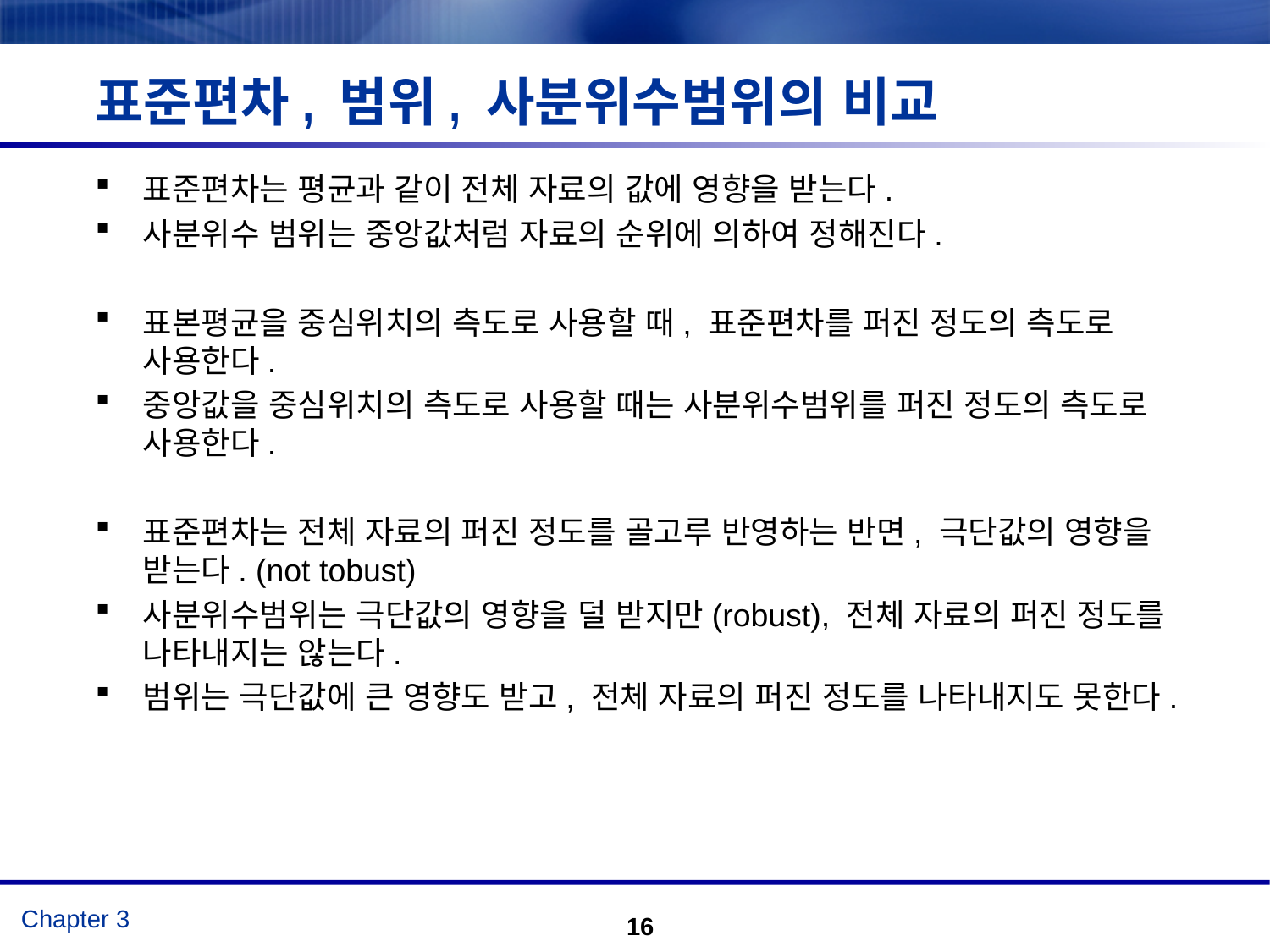

# 표준편차, 범위, 사분위수범위의 비교
표준편차는 평균과 같이 전체 자료의 값에 영향을 받는다.
사분위수 범위는 중앙값처럼 자료의 순위에 의하여 정해진다.

표본평균을 중심위치의 측도로 사용할 때, 표준편차를 퍼진 정도의 측도로 사용한다.
중앙값을 중심위치의 측도로 사용할 때는 사분위수범위를 퍼진 정도의 측도로 사용한다.

표준편차는 전체 자료의 퍼진 정도를 골고루 반영하는 반면, 극단값의 영향을 받는다. (not tobust)
사분위수범위는 극단값의 영향을 덜 받지만(robust), 전체 자료의 퍼진 정도를 나타내지는 않는다.
범위는 극단값에 큰 영향도 받고, 전체 자료의 퍼진 정도를 나타내지도 못한다.
16